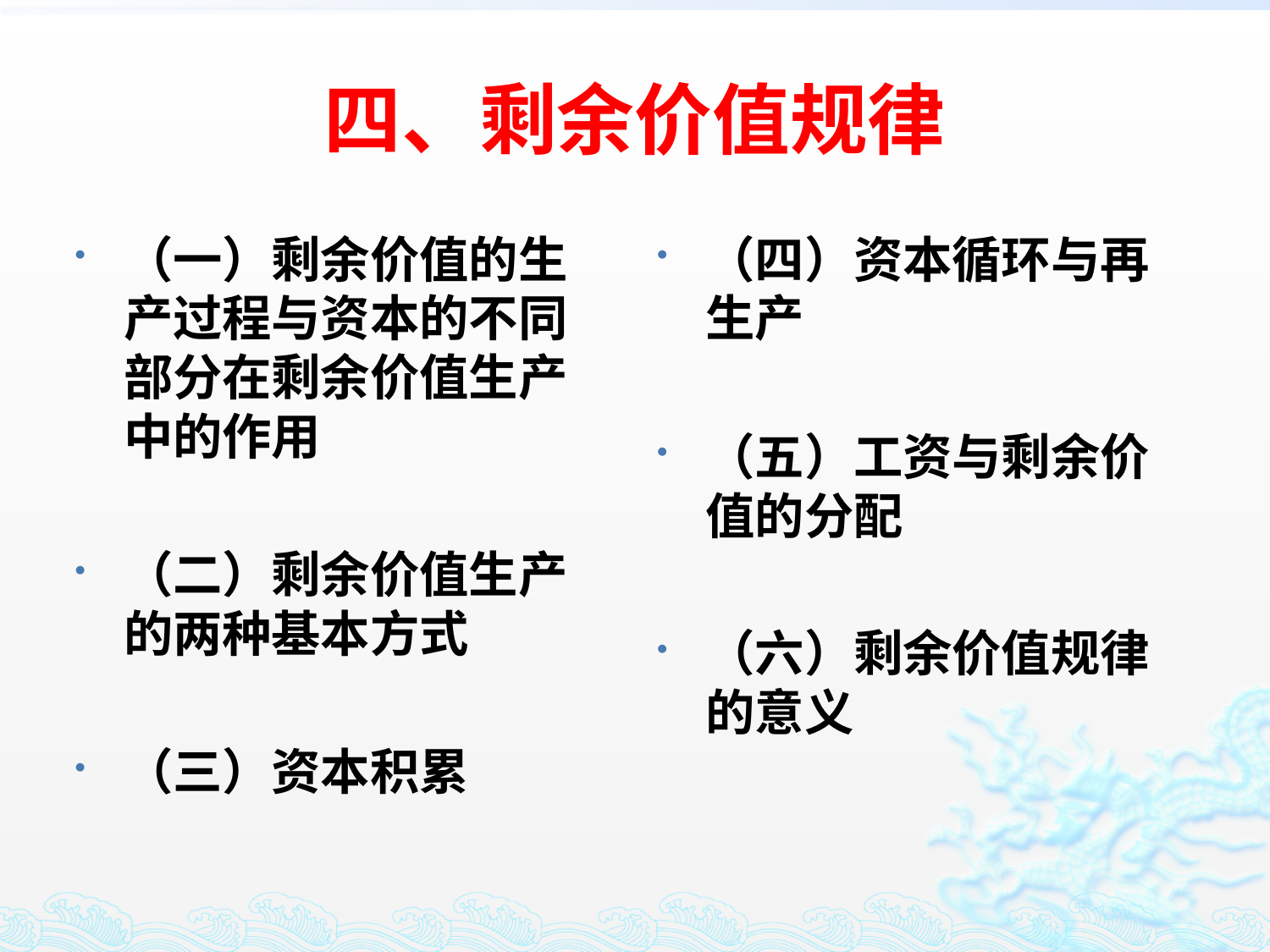

# 四、剩余价值规律
（一）剩余价值的生产过程与资本的不同部分在剩余价值生产中的作用

（二）剩余价值生产的两种基本方式

（三）资本积累

（四）资本循环与再生产

（五）工资与剩余价值的分配

（六）剩余价值规律的意义